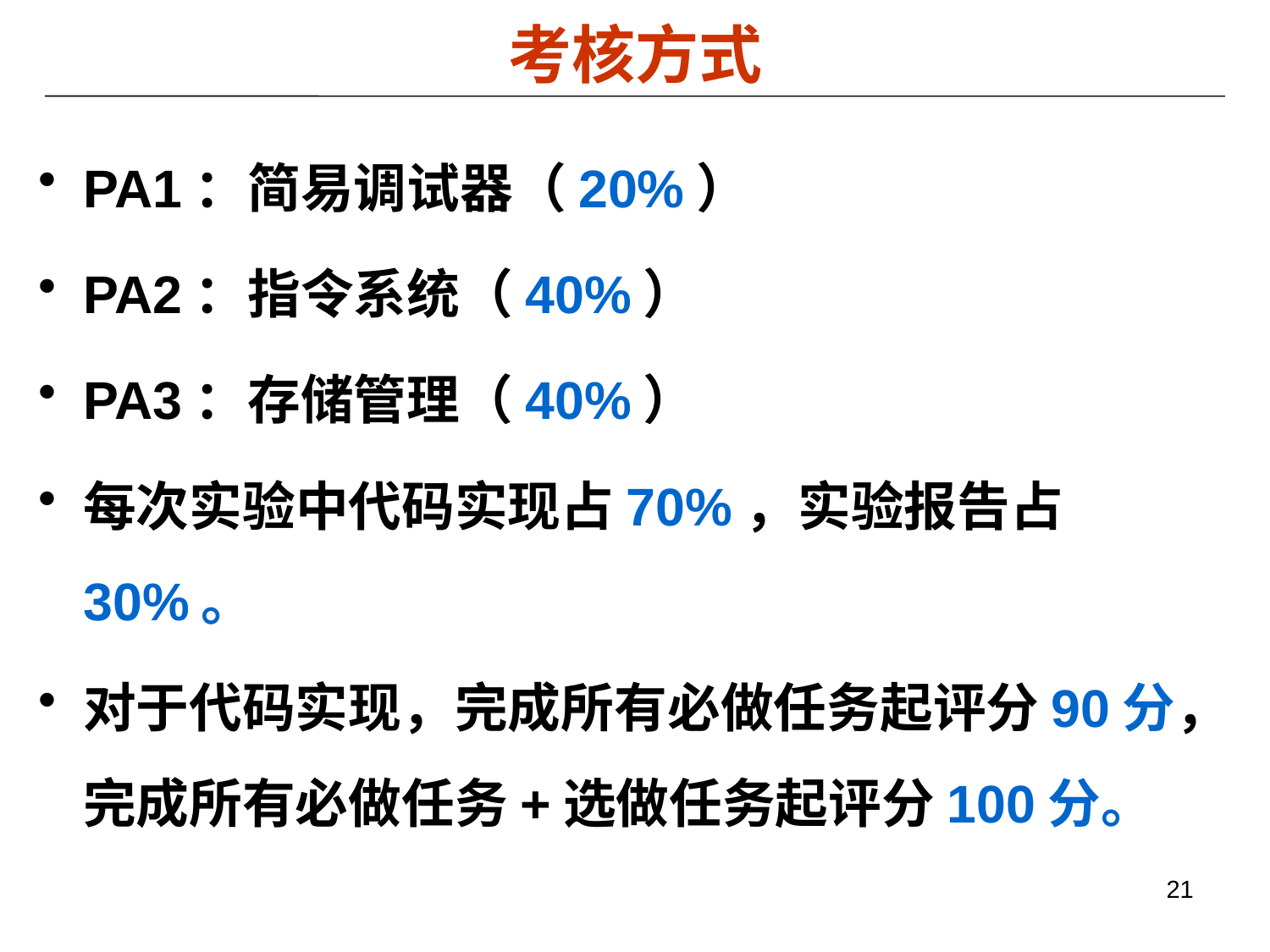

# 考核方式
PA1：简易调试器（20%）
PA2：指令系统（40%）
PA3：存储管理（40%）
每次实验中代码实现占70%，实验报告占30%。
对于代码实现，完成所有必做任务起评分90分，完成所有必做任务+选做任务起评分100分。
21